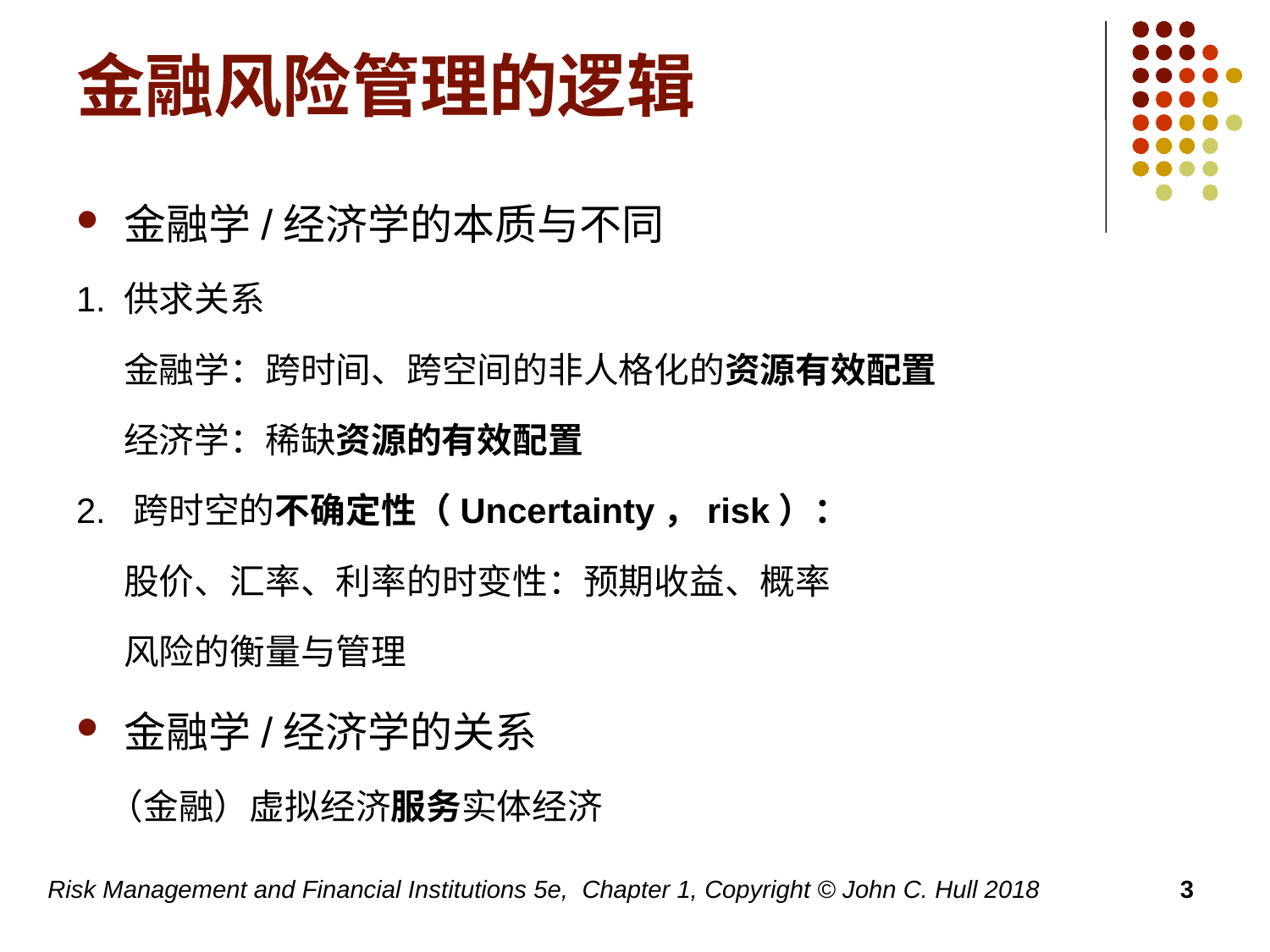

# 金融风险管理的逻辑
金融学/经济学的本质与不同
1. 供求关系
     金融学：跨时间、跨空间的非人格化的资源有效配置
     经济学：稀缺资源的有效配置
2.  跨时空的不确定性（Uncertainty，risk）：
     股价、汇率、利率的时变性：预期收益、概率
     风险的衡量与管理
金融学/经济学的关系
   （金融）虚拟经济服务实体经济

Risk Management and Financial Institutions 5e,  Chapter 1, Copyright © John C. Hull 2018
3